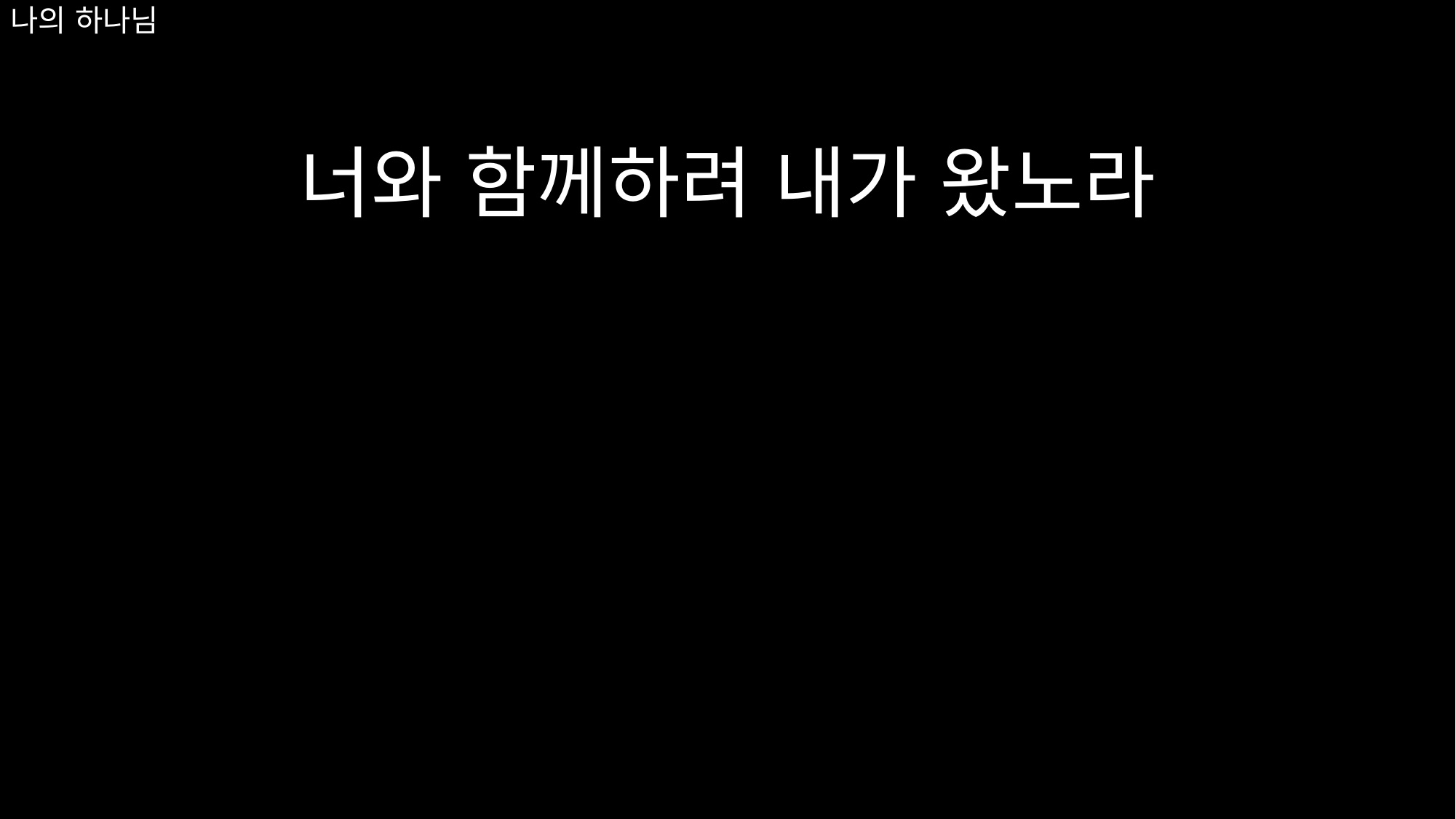

# 나의 하나님
너와 함께하려 내가 왔노라